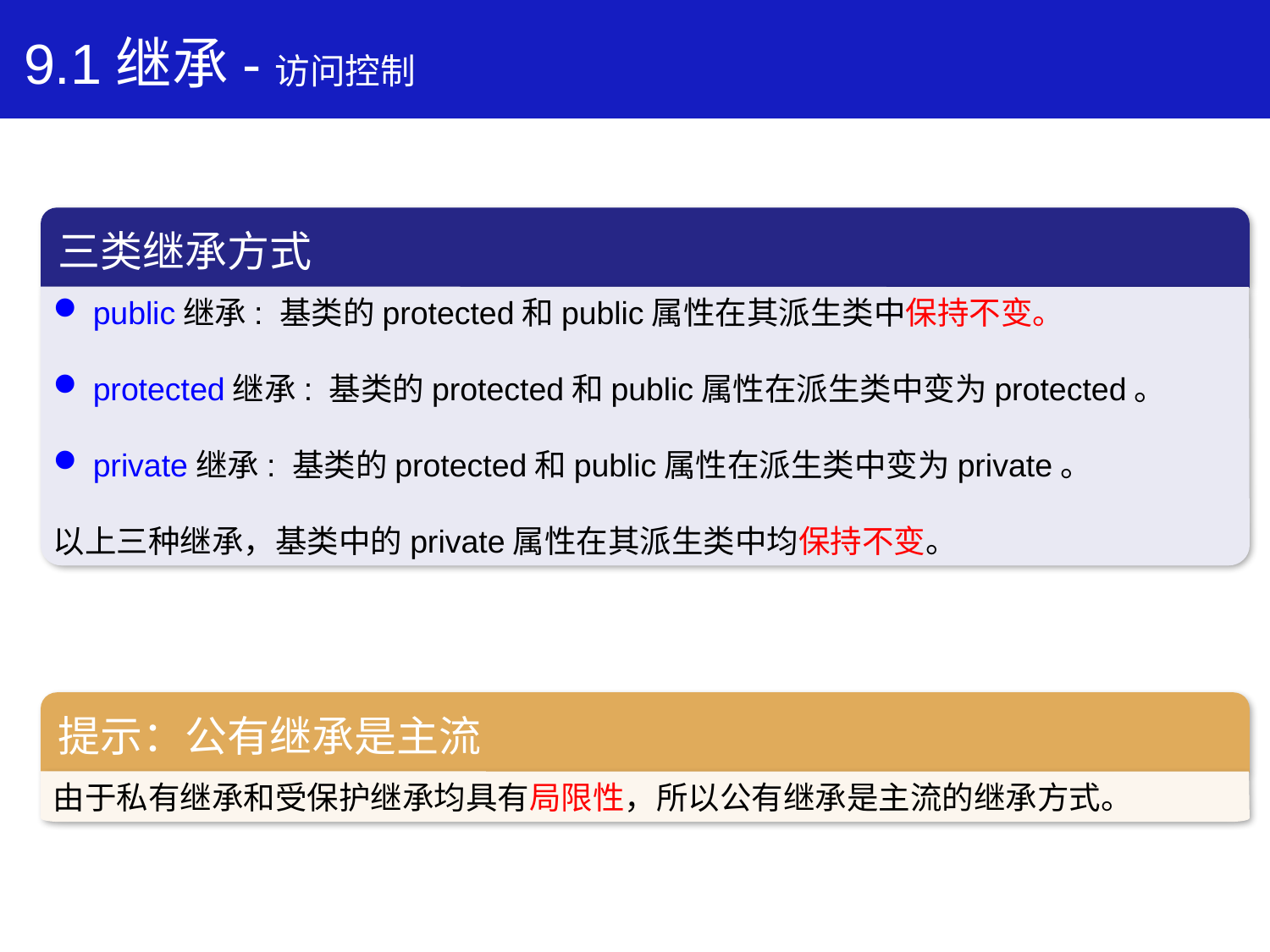

9.1继承-访问控制
三类继承方式
public继承: 基类的protected和public属性在其派生类中保持不变。

protected继承: 基类的protected和public属性在派生类中变为protected。

private继承: 基类的protected和public属性在派生类中变为private。

以上三种继承，基类中的private属性在其派生类中均保持不变。
学习目标
提示：公有继承是主流
由于私有继承和受保护继承均具有局限性，所以公有继承是主流的继承方式。
学习目标
12